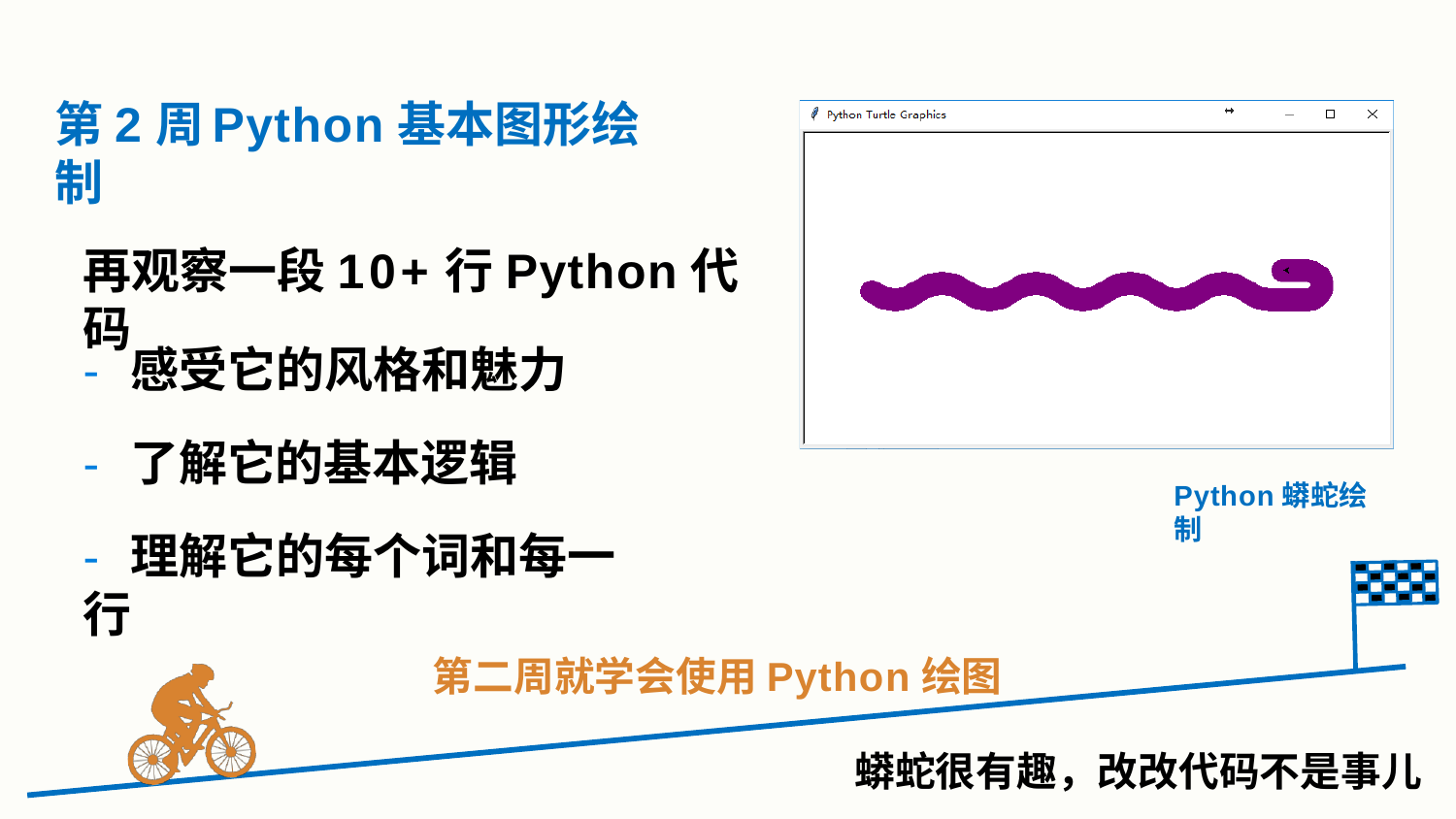

# 第2周	Python基本图形绘制

再观察一段10+行Python代码
- 感受它的风格和魅力
- 了解它的基本逻辑
- 理解它的每个词和每一行
Python蟒蛇绘制

第二周就学会使用Python绘图

蟒蛇很有趣，改改代码不是事儿